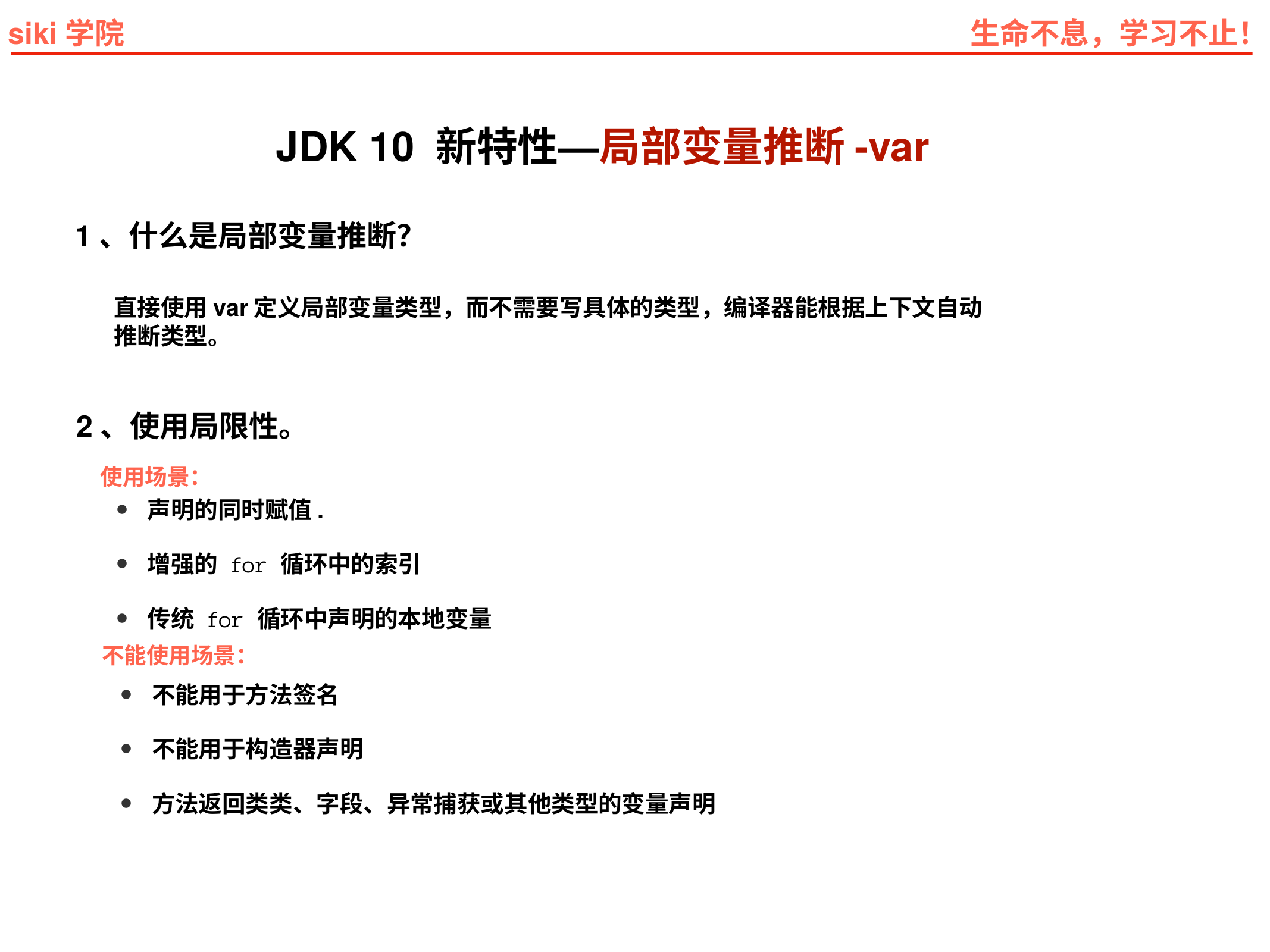

JDK 10 新特性—局部变量推断-var

1、什么是局部变量推断？
直接使用var定义局部变量类型，而不需要写具体的类型，编译器能根据上下文自动
推断类型。
2、使用局限性。
使用场景：
声明的同时赋值.
增强的 for 循环中的索引
传统 for 循环中声明的本地变量
不能使用场景：
不能用于方法签名
不能用于构造器声明
方法返回类类、字段、异常捕获或其他类型的变量声明